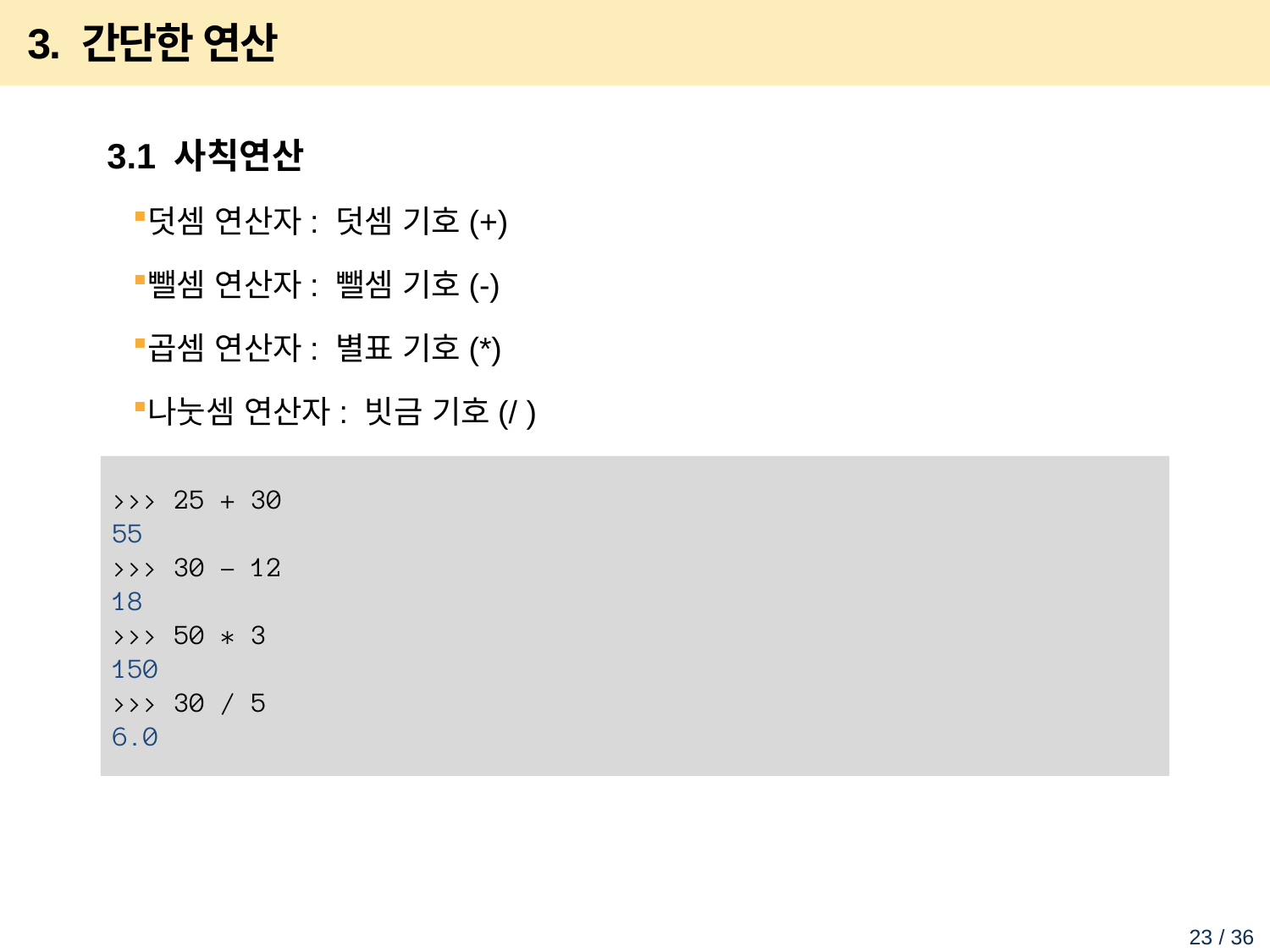

# 3. 간단한 연산
3.1 사칙연산
덧셈 연산자: 덧셈 기호(+)
뺄셈 연산자: 뺄셈 기호(-)
곱셈 연산자: 별표 기호(*)
나눗셈 연산자: 빗금 기호(/ )

>>> 25 + 30
55
>>> 30 – 12
18
>>> 50 * 3
150
>>> 30 / 5
6.0